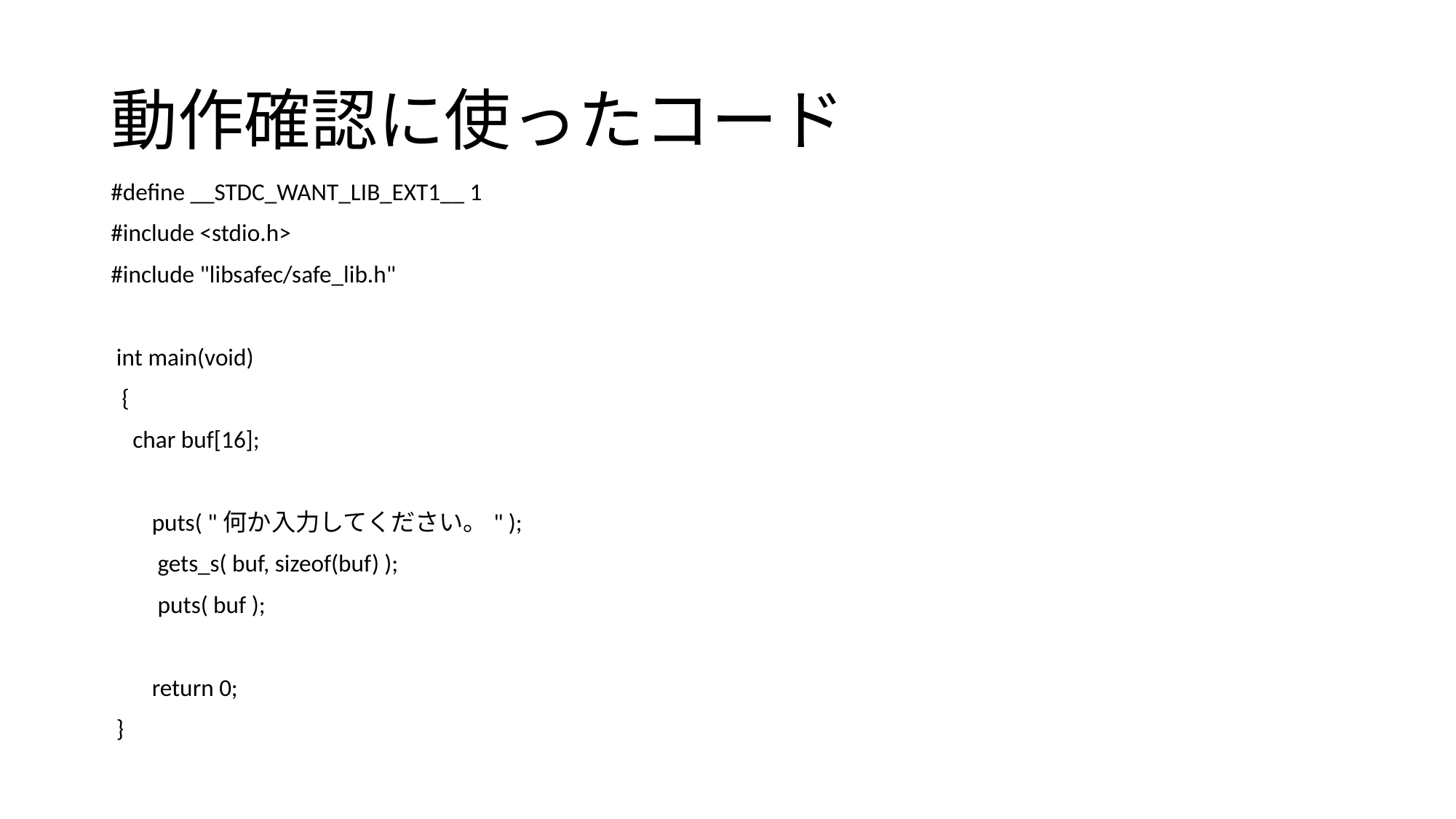

# 動作確認に使ったコード
#define __STDC_WANT_LIB_EXT1__ 1
#include <stdio.h>
#include "libsafec/safe_lib.h"

 int main(void)
  {
    char buf[16];

　  puts( "何か入力してください。" );
 　 gets_s( buf, sizeof(buf) );
 　 puts( buf );

　  return 0;
 }